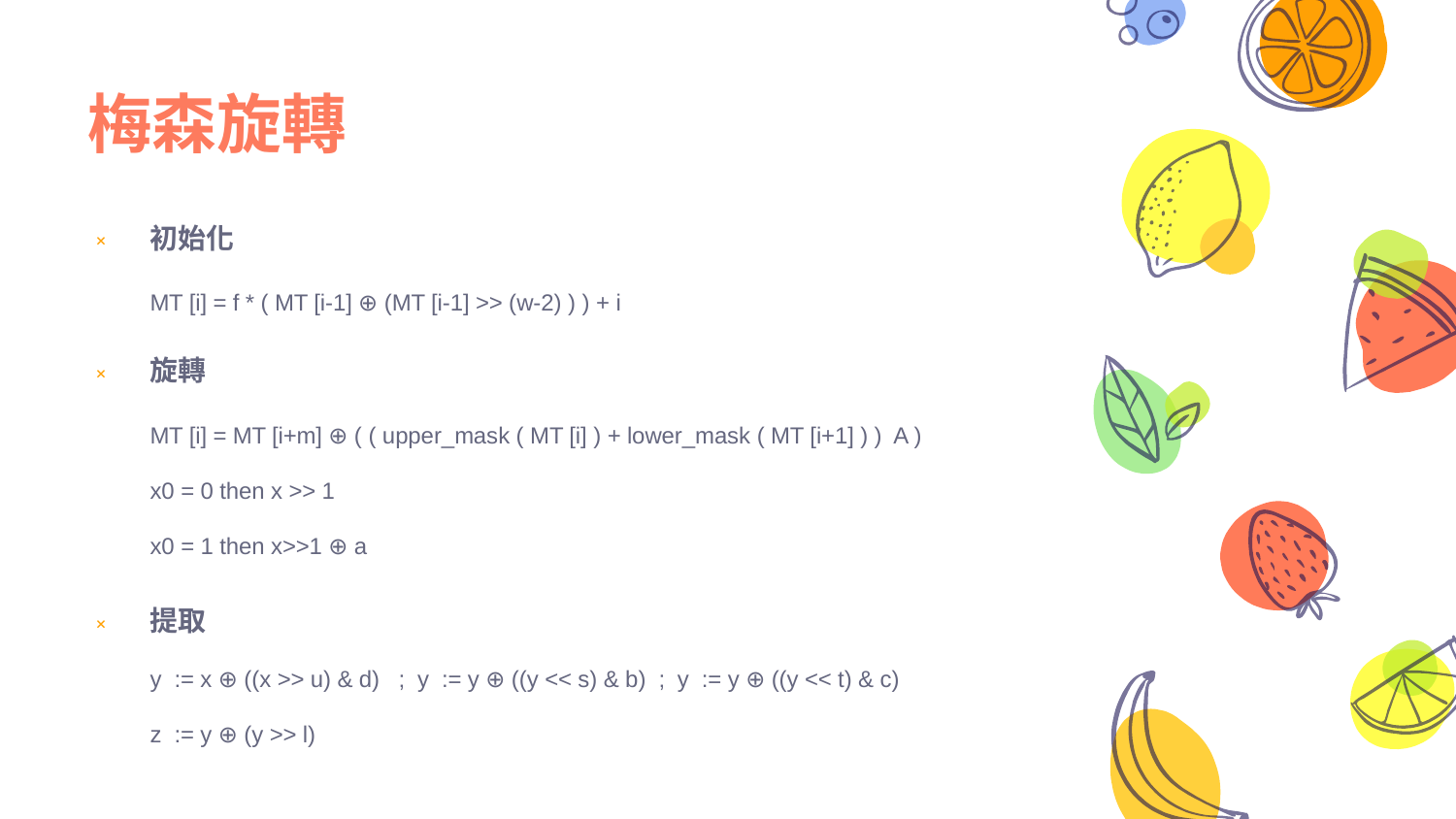

# 梅森旋轉
初始化
MT [i] = f * ( MT [i-1] ⊕ (MT [i-1] >> (w-2) ) ) + i

旋轉
MT [i] = MT [i+m] ⊕ ( ( upper_mask ( MT [i] ) + lower_mask ( MT [i+1] ) )  A )
x0 = 0 then x >> 1
x0 = 1 then x>>1 ⊕ a

提取 
y  := x ⊕ ((x >> u) & d)   ;  y  := y ⊕ ((y << s) & b)  ;  y  := y ⊕ ((y << t) & c) 
z  := y ⊕ (y >> l)